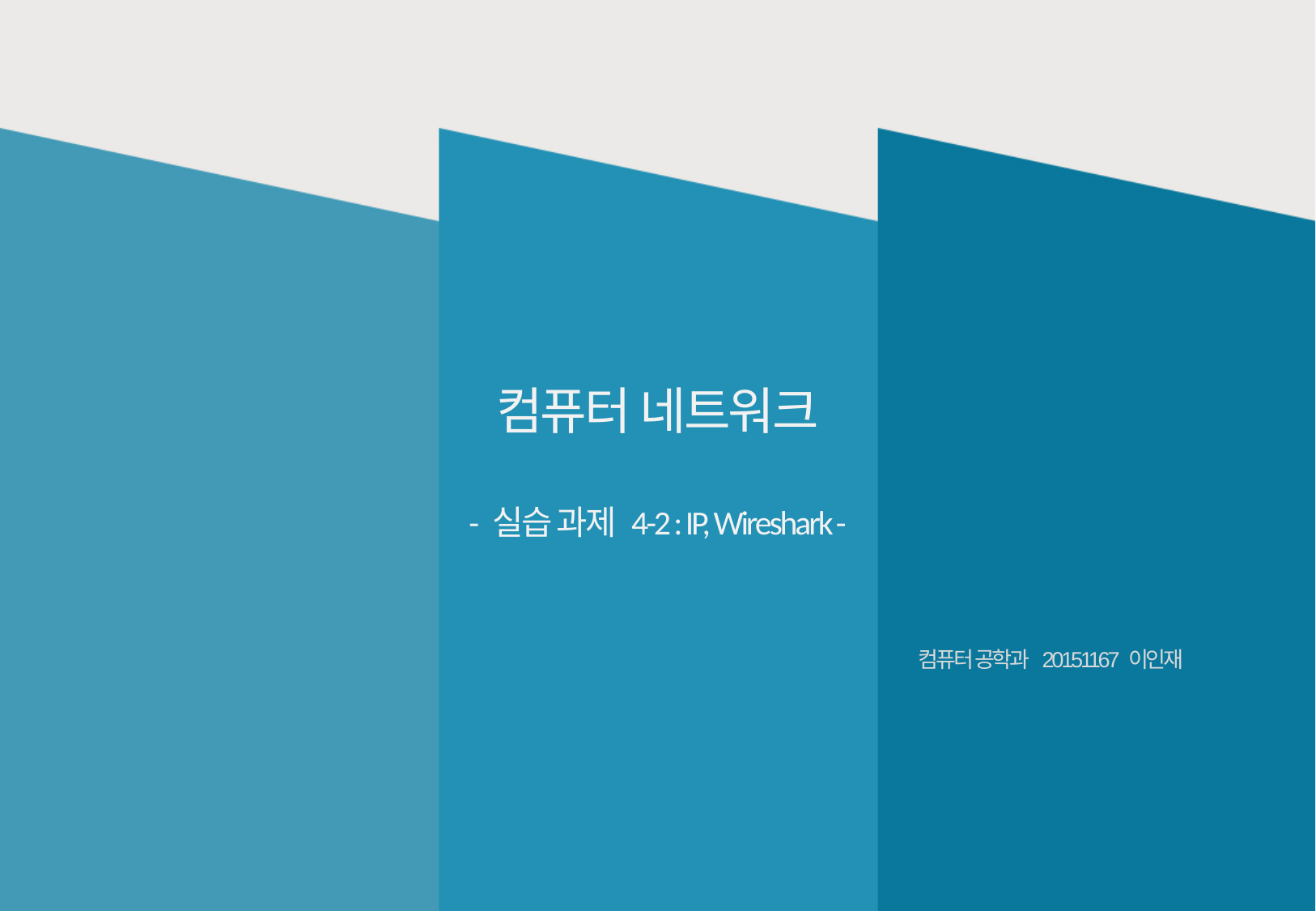

컴퓨터 네트워크

- 실습 과제 4-2 : IP, Wireshark -
컴퓨터 공학과  20151167 이인재